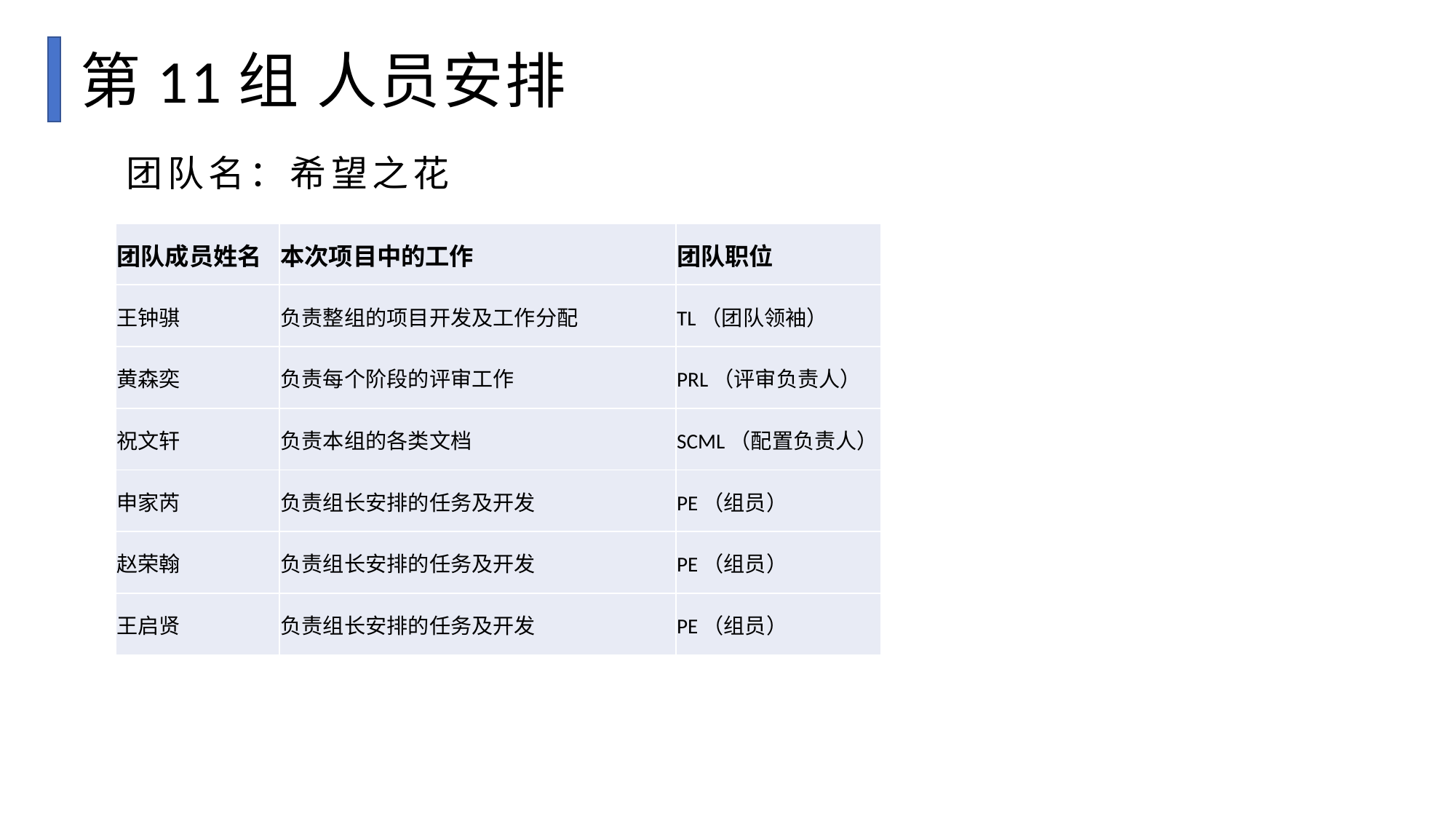

第11组 人员安排
团队名：希望之花
| 团队成员姓名 | 本次项目中的工作 | 团队职位 |
| --- | --- | --- |
| 王钟骐 | 负责整组的项目开发及工作分配 | TL（团队领袖） |
| 黄森奕 | 负责每个阶段的评审工作 | PRL（评审负责人） |
| 祝文轩 | 负责本组的各类文档 | SCML（配置负责人） |
| 申家芮 | 负责组长安排的任务及开发 | PE（组员） |
| 赵荣翰 | 负责组长安排的任务及开发 | PE（组员） |
| 王启贤 | 负责组长安排的任务及开发 | PE（组员） |